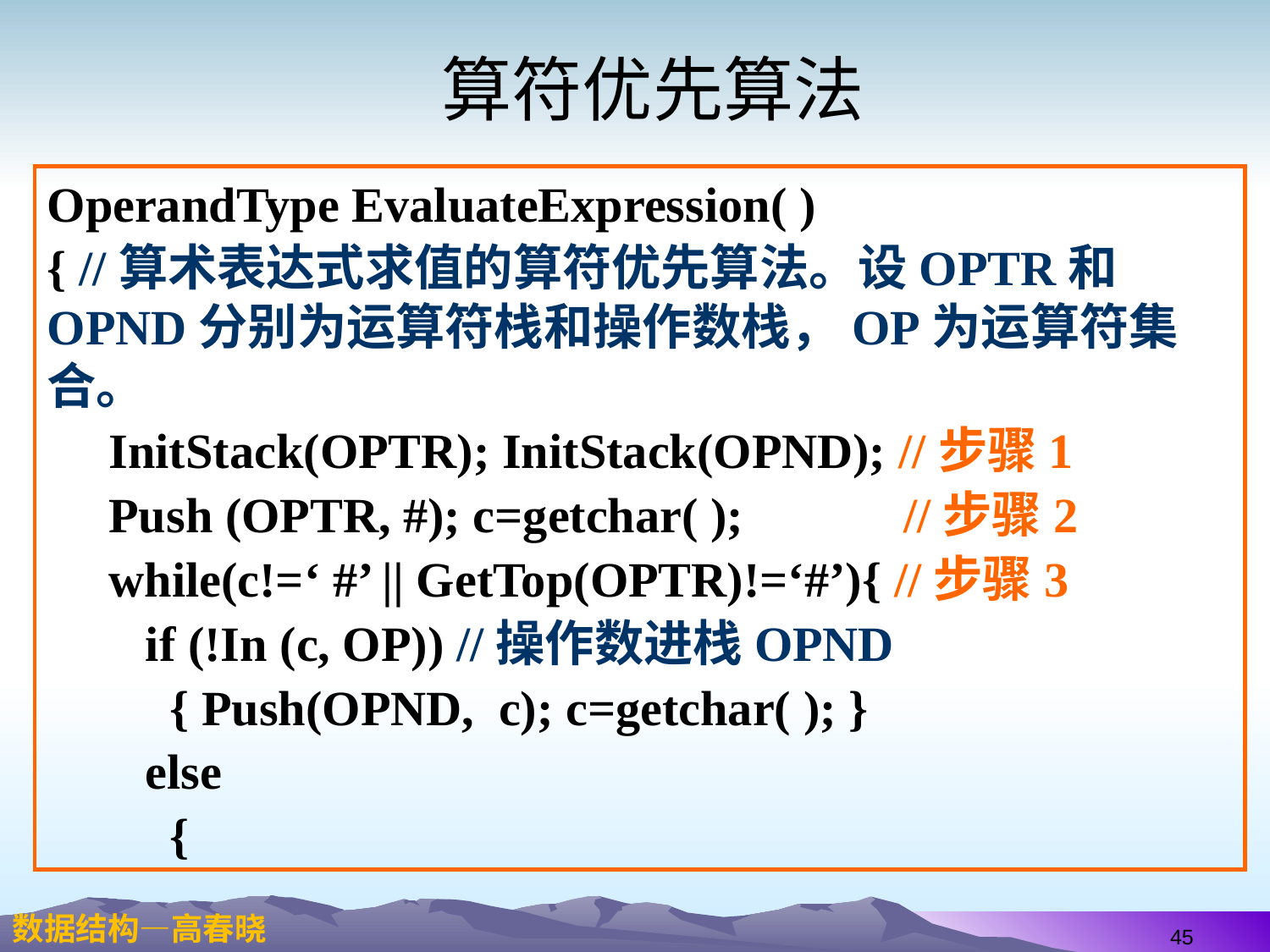

# 算符优先算法
OperandType EvaluateExpression( )
{ //算术表达式求值的算符优先算法。设OPTR和OPND分别为运算符栈和操作数栈，OP为运算符集合。
     InitStack(OPTR); InitStack(OPND); //步骤1
     Push (OPTR, #); c=getchar( );             //步骤2
     while(c!=‘ #’ || GetTop(OPTR)!=‘#’){ //步骤3
        if (!In (c, OP)) //操作数进栈OPND
          { Push(OPND,  c); c=getchar( ); }
        else
          {
45